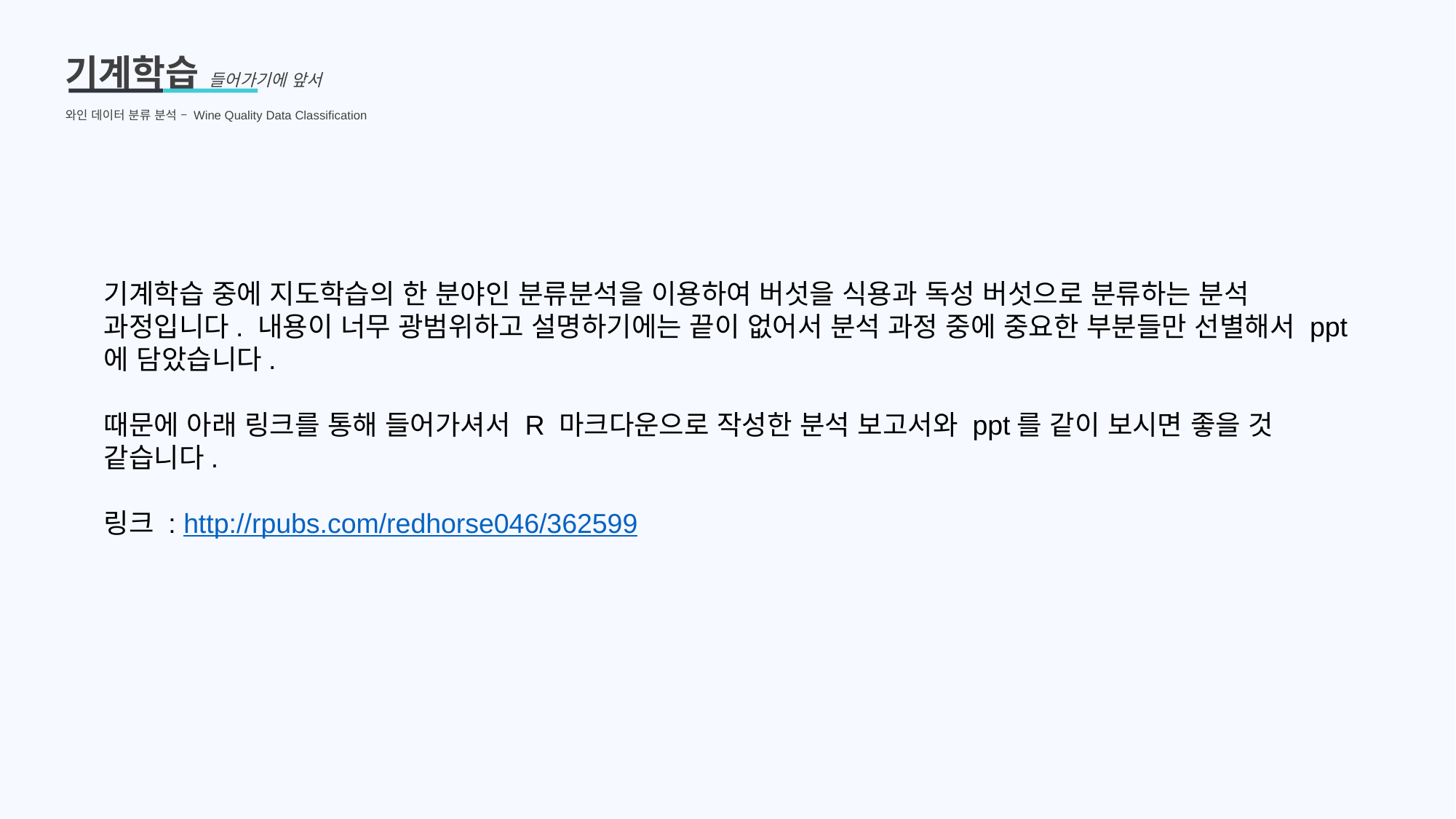

기계학습 들어가기에 앞서
와인 데이터 분류 분석 – Wine Quality Data Classification

기계학습 중에 지도학습의 한 분야인 분류분석을 이용하여 버섯을 식용과 독성 버섯으로 분류하는 분석 과정입니다. 내용이 너무 광범위하고 설명하기에는 끝이 없어서 분석 과정 중에 중요한 부분들만 선별해서 ppt에 담았습니다.

때문에 아래 링크를 통해 들어가셔서 R 마크다운으로 작성한 분석 보고서와 ppt를 같이 보시면 좋을 것 같습니다.

링크 : http://rpubs.com/redhorse046/362599